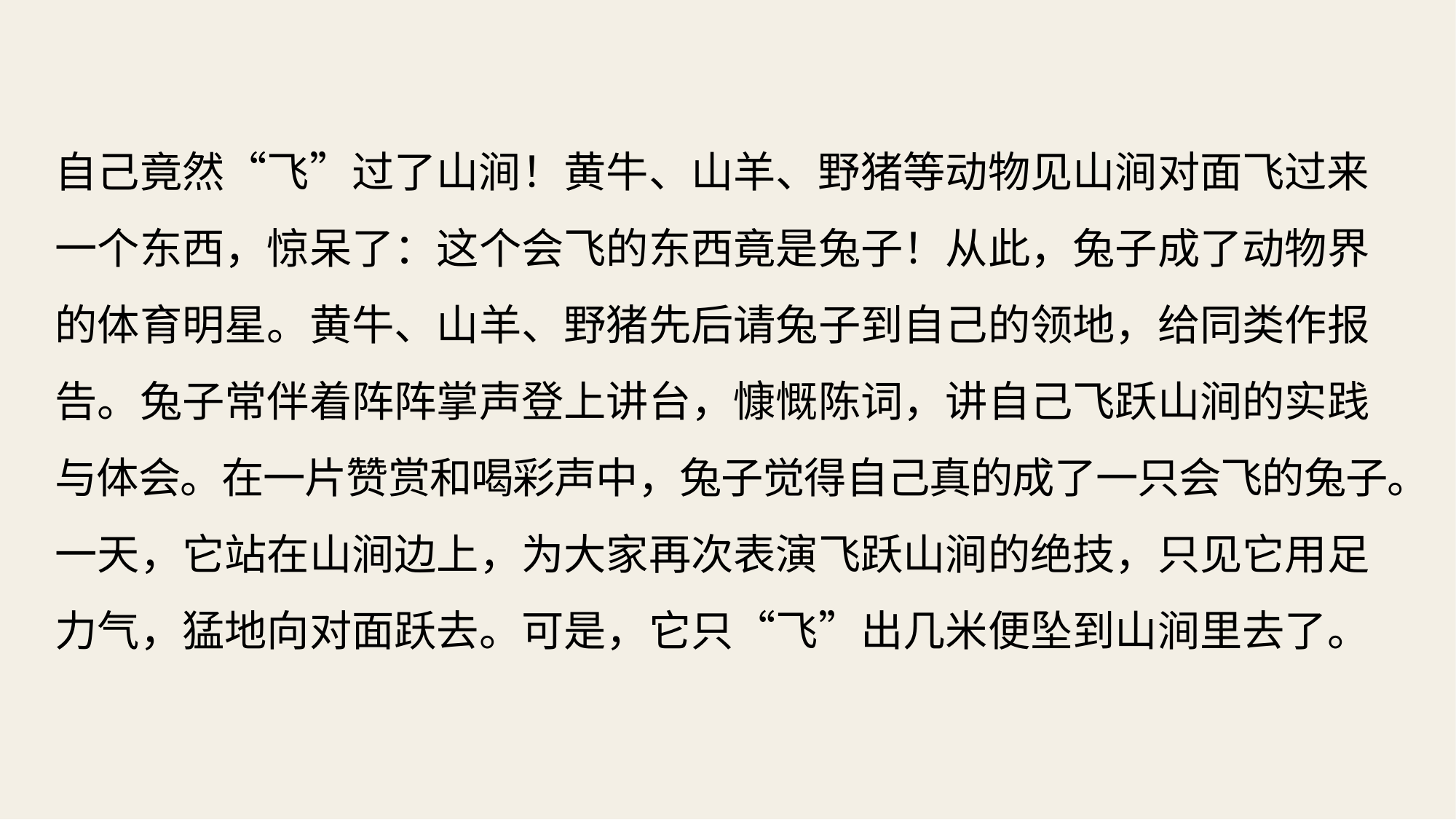

自己竟然“飞”过了山涧！黄牛、山羊、野猪等动物见山涧对面飞过来一个东西，惊呆了：这个会飞的东西竟是兔子！从此，兔子成了动物界的体育明星。黄牛、山羊、野猪先后请兔子到自己的领地，给同类作报告。兔子常伴着阵阵掌声登上讲台，慷慨陈词，讲自己飞跃山涧的实践与体会。在一片赞赏和喝彩声中，兔子觉得自己真的成了一只会飞的兔子。
一天，它站在山涧边上，为大家再次表演飞跃山涧的绝技，只见它用足力气，猛地向对面跃去。可是，它只“飞”出几米便坠到山涧里去了。